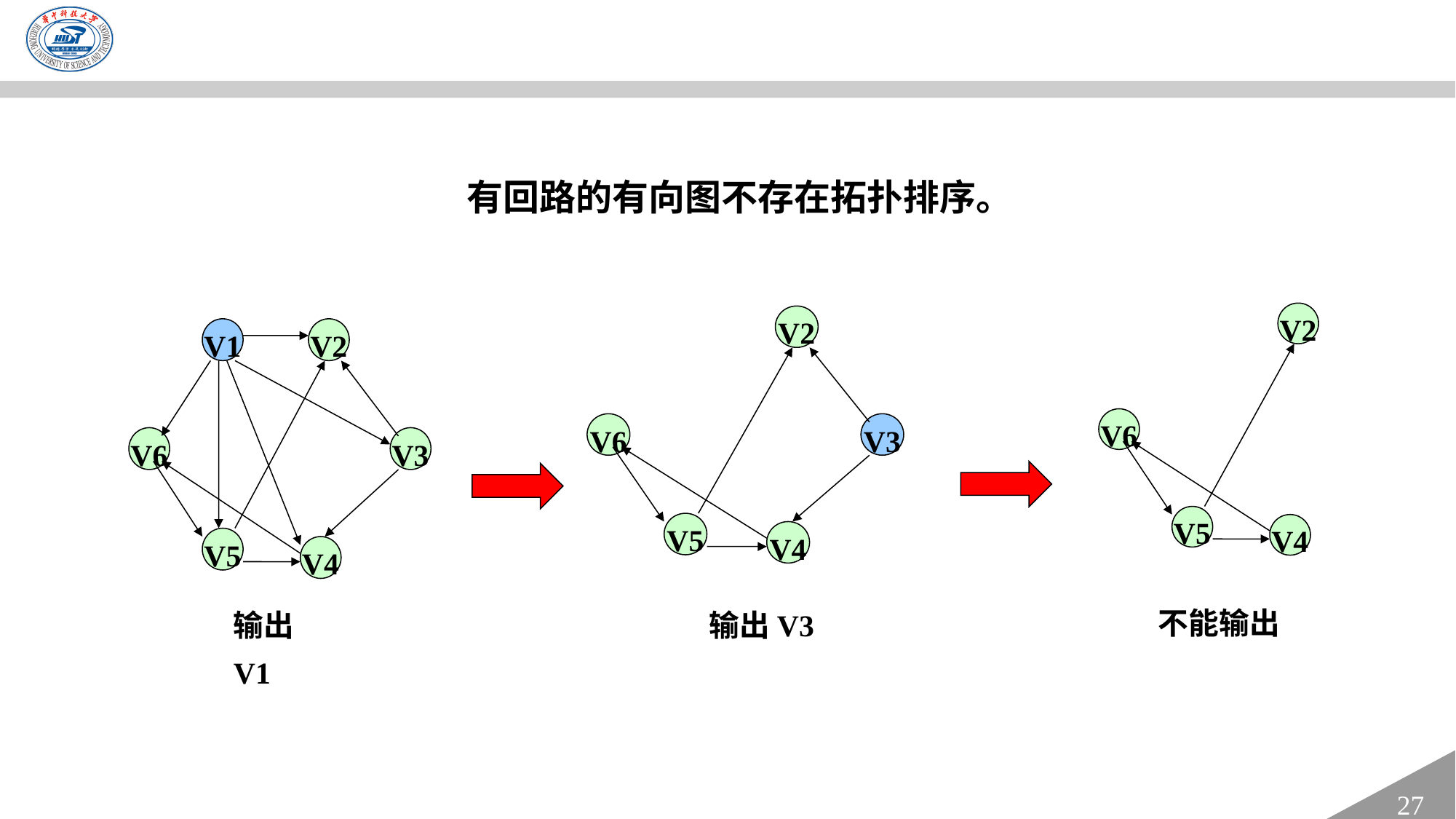

有回路的有向图不存在拓扑排序。
V2

V6

V5
V4

不能输出
V2

V6
V3

V5
V4

输出V3
V1
V2

V6
V3

V5
V4

输出V1